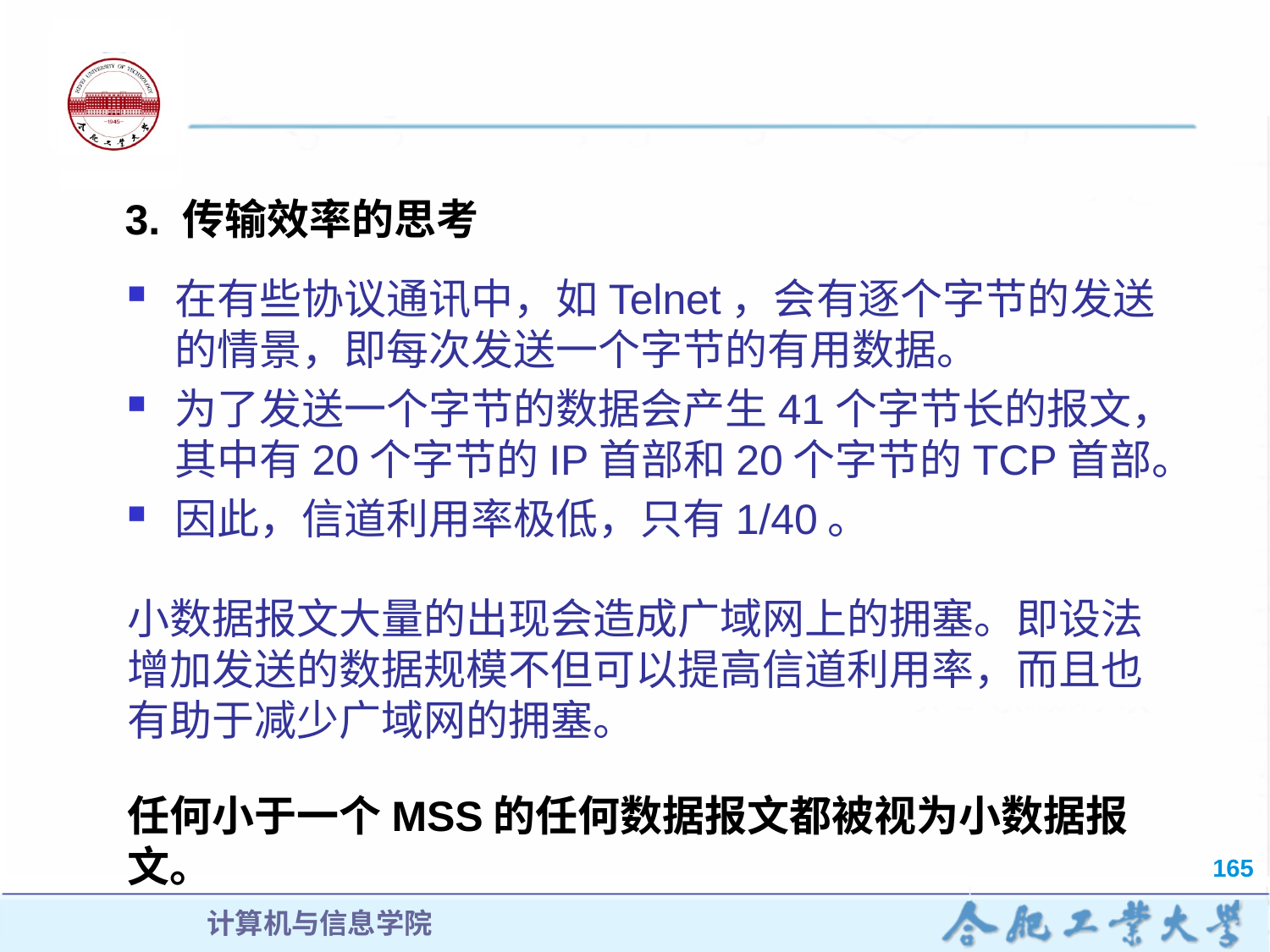

3. 传输效率的思考
在有些协议通讯中，如Telnet，会有逐个字节的发送的情景，即每次发送一个字节的有用数据。
为了发送一个字节的数据会产生41个字节长的报文，其中有20个字节的IP首部和20个字节的TCP首部。
因此，信道利用率极低，只有1/40。
小数据报文大量的出现会造成广域网上的拥塞。即设法增加发送的数据规模不但可以提高信道利用率，而且也有助于减少广域网的拥塞。
任何小于一个MSS的任何数据报文都被视为小数据报文。